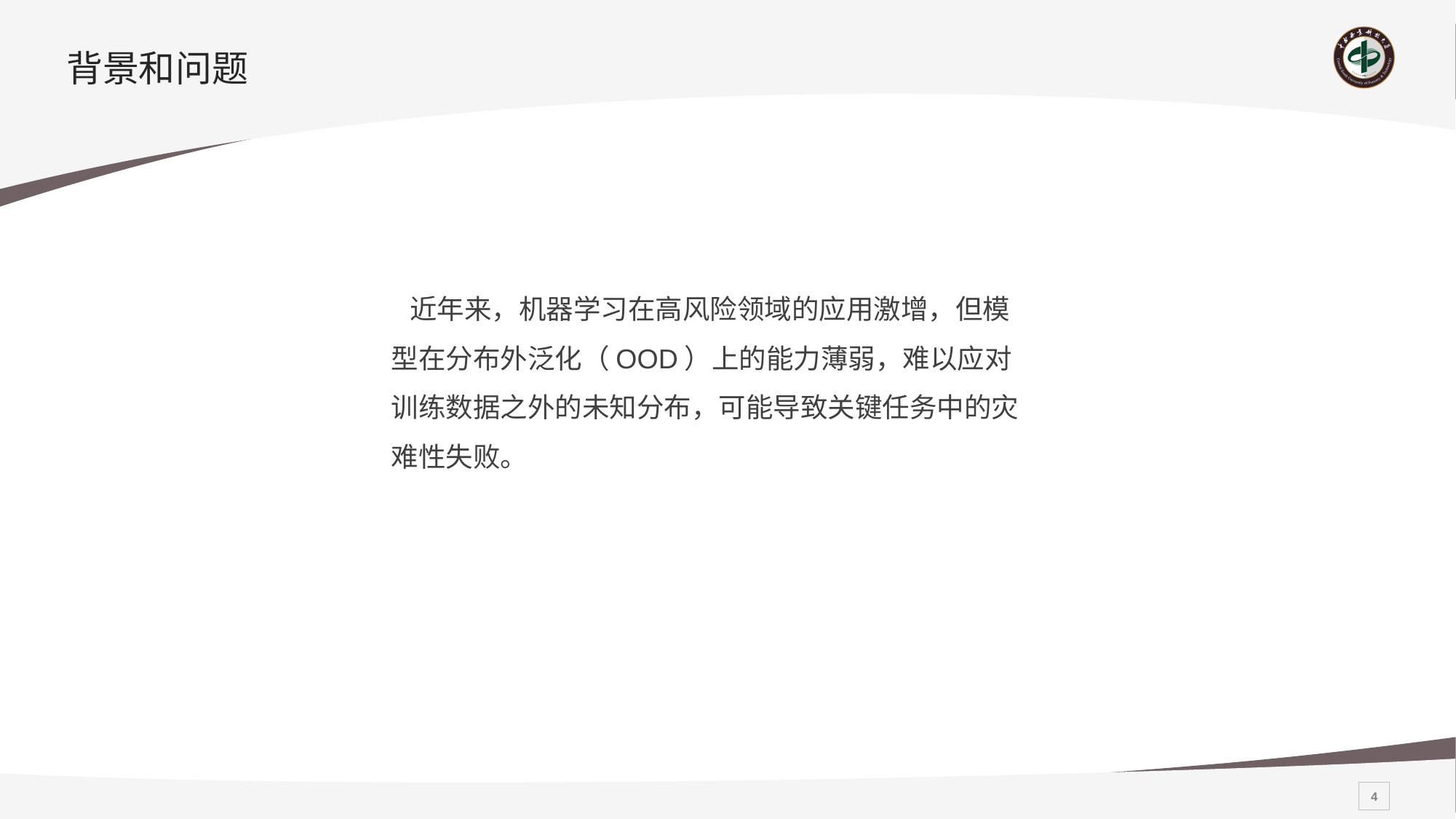

# 背景和问题
  近年来，机器学习在高风险领域的应用激增，但模型在分布外泛化（OOD）上的能力薄弱，难以应对训练数据之外的未知分布，可能导致关键任务中的灾难性失败。